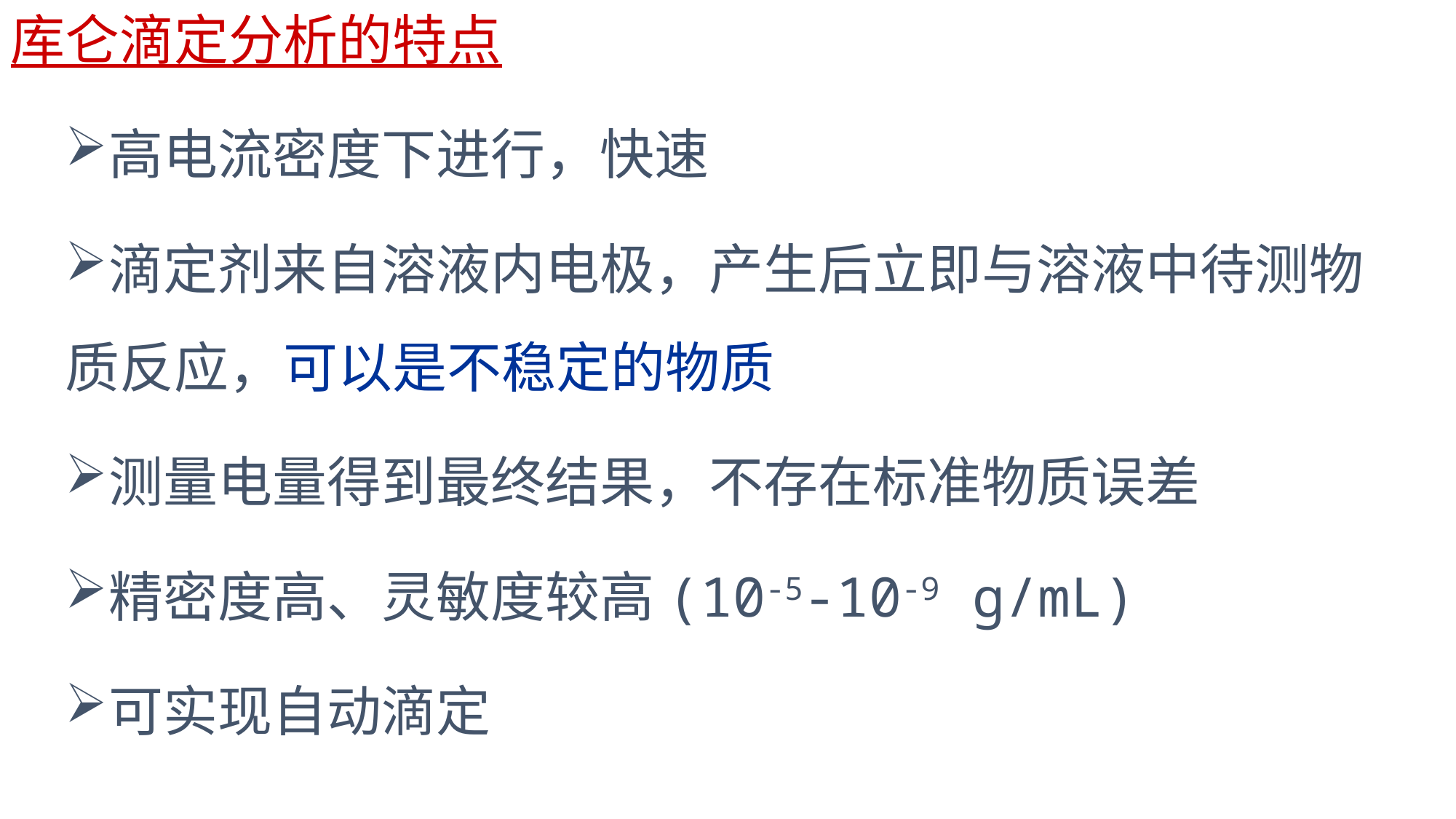

库仑滴定分析的特点
高电流密度下进行，快速
滴定剂来自溶液内电极，产生后立即与溶液中待测物质反应，可以是不稳定的物质
测量电量得到最终结果，不存在标准物质误差
精密度高、灵敏度较高(10-5-10-9 g/mL)
可实现自动滴定